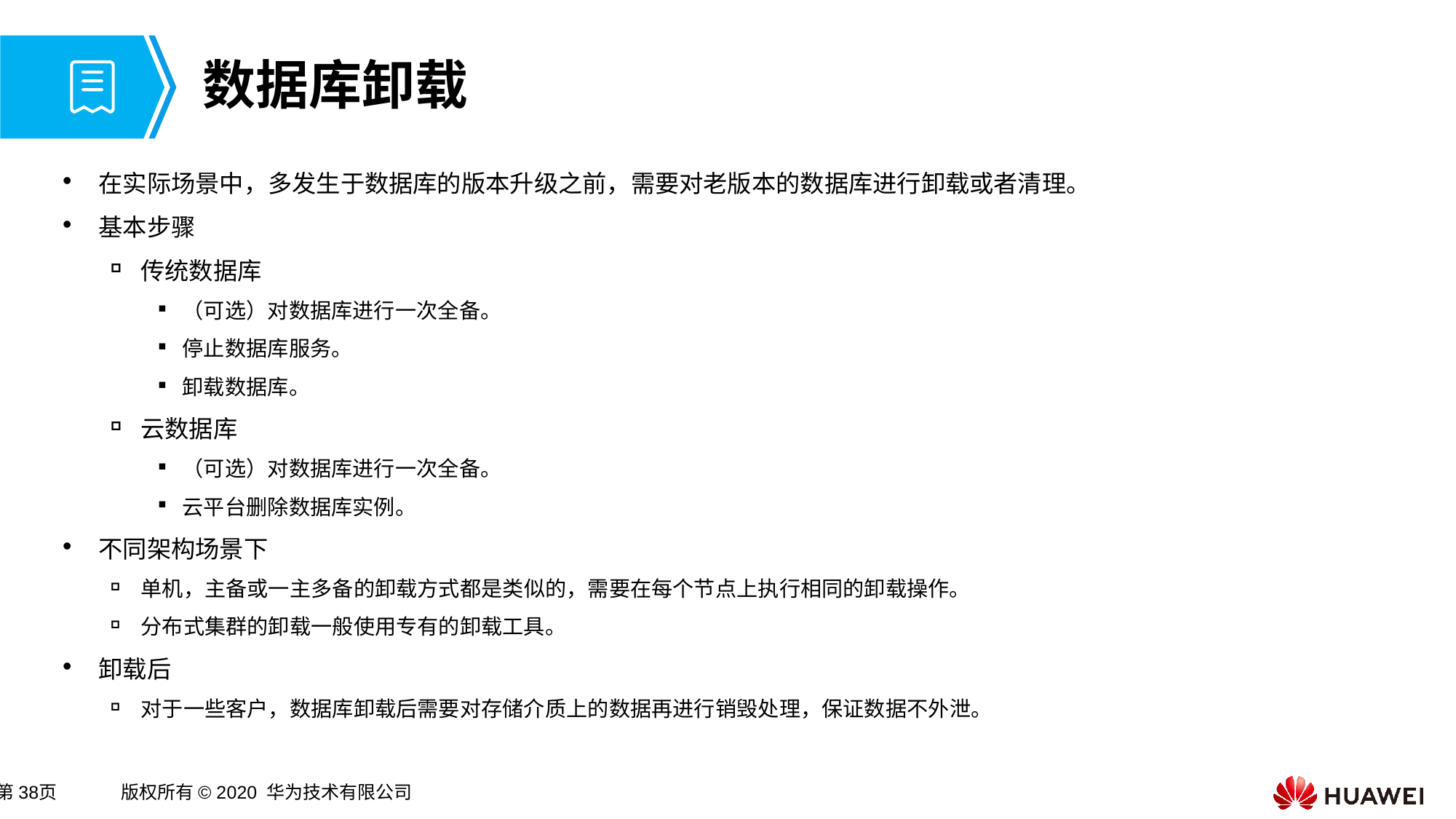

# 数据库卸载
在实际场景中，多发生于数据库的版本升级之前，需要对老版本的数据库进行卸载或者清理。
基本步骤
传统数据库
（可选）对数据库进行一次全备。
停止数据库服务。
卸载数据库。
云数据库
（可选）对数据库进行一次全备。
云平台删除数据库实例。
不同架构场景下
单机，主备或一主多备的卸载方式都是类似的，需要在每个节点上执行相同的卸载操作。
分布式集群的卸载一般使用专有的卸载工具。
卸载后
对于一些客户，数据库卸载后需要对存储介质上的数据再进行销毁处理，保证数据不外泄。